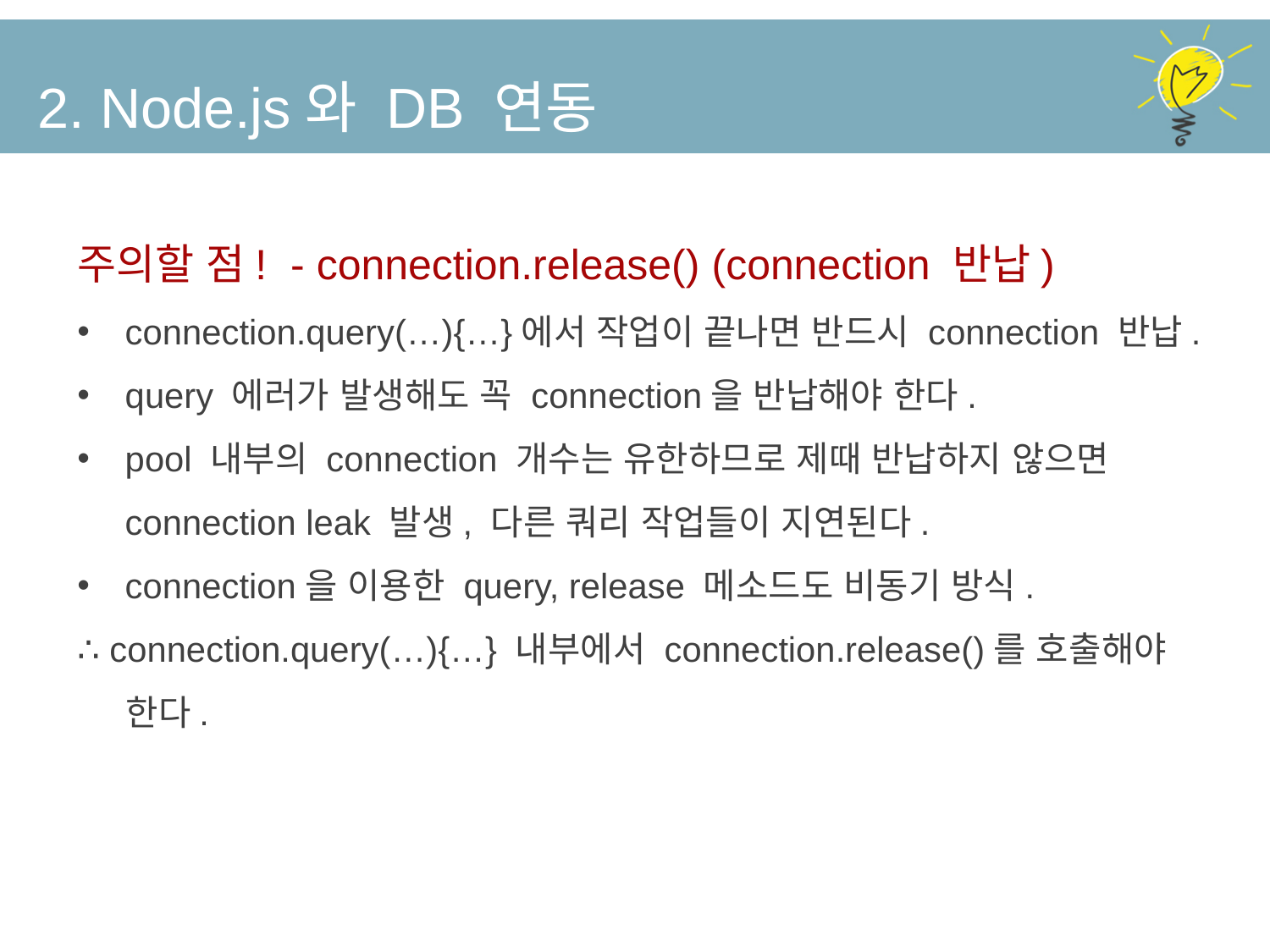

2. Node.js와 DB 연동
주의할 점!  - connection.release() (connection 반납)
connection.query(…){…}에서 작업이 끝나면 반드시 connection 반납.
query 에러가 발생해도 꼭 connection을 반납해야 한다.
pool 내부의 connection 개수는 유한하므로 제때 반납하지 않으면 connection leak 발생, 다른 쿼리 작업들이 지연된다.
connection을 이용한 query, release 메소드도 비동기 방식.
∴ connection.query(…){…} 내부에서 connection.release()를 호출해야
    한다.